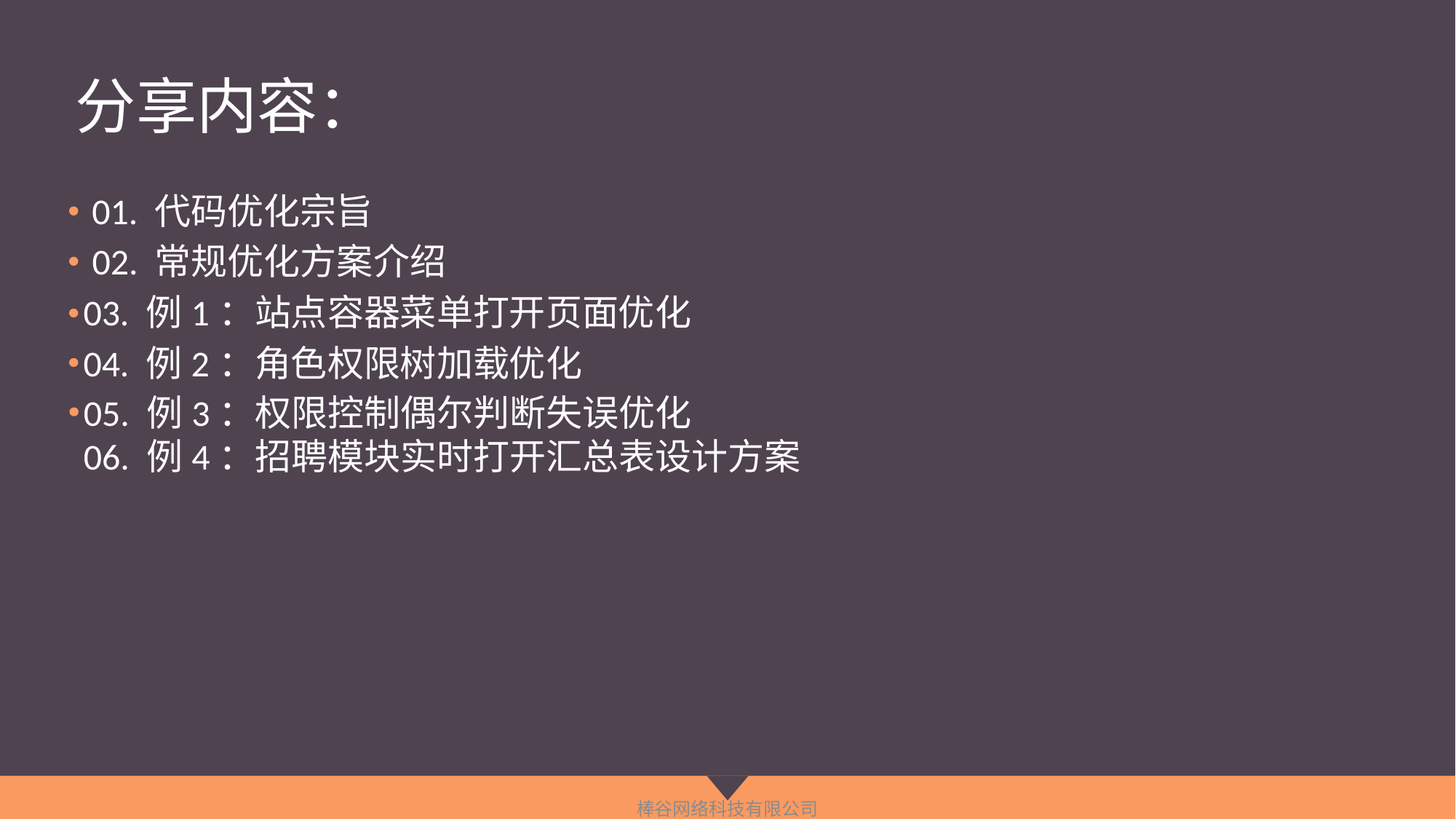

# 分享内容：
01. 代码优化宗旨

02. 常规优化方案介绍

03. 例1：站点容器菜单打开页面优化

04. 例2：角色权限树加载优化

05. 例3：权限控制偶尔判断失误优化
06. 例4：招聘模块实时打开汇总表设计方案

棒谷网络科技有限公司